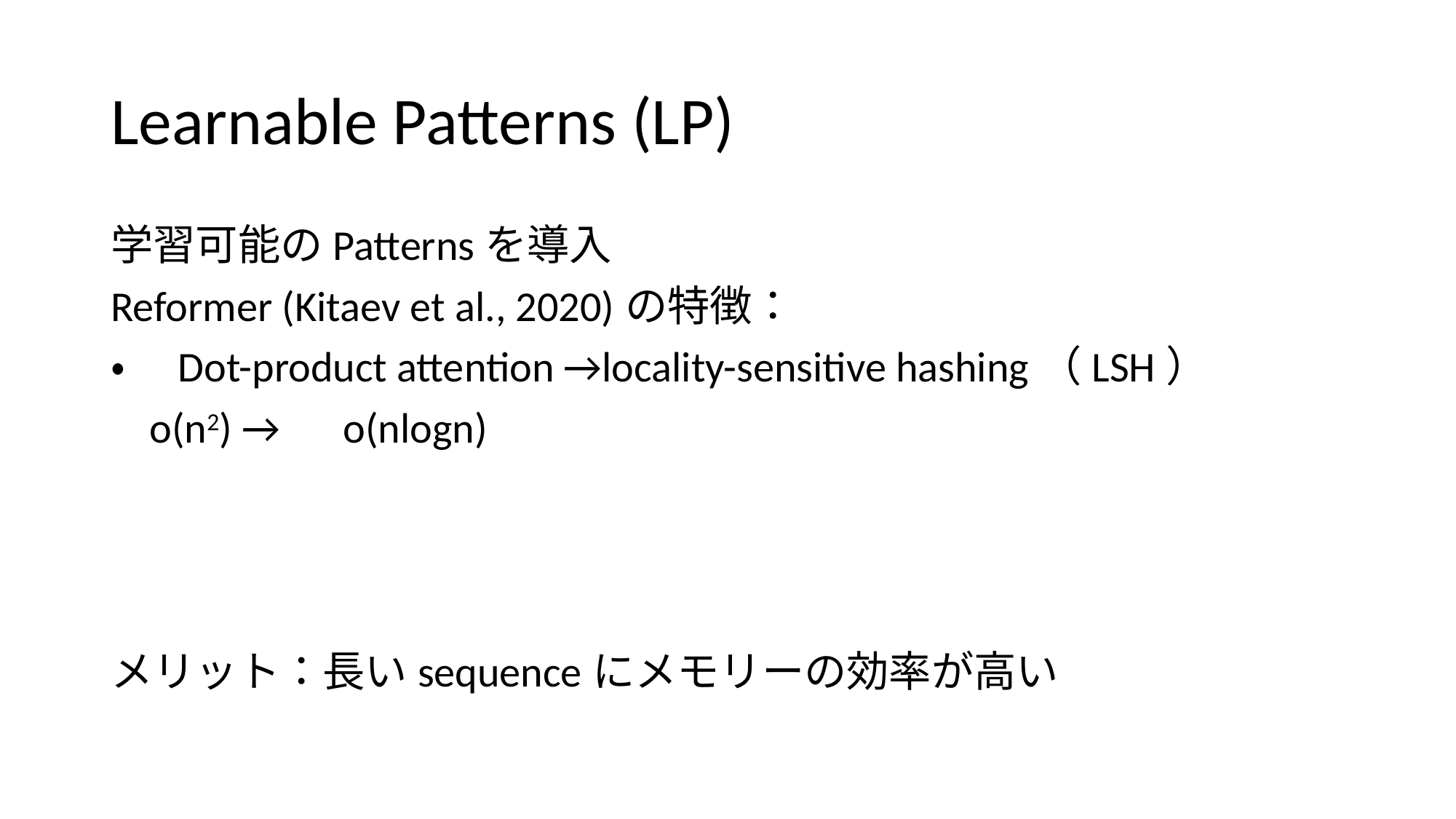

# Learnable Patterns (LP)
学習可能のPatternsを導入
Reformer (Kitaev et al., 2020)の特徴：
・　Dot-product attention →locality-sensitive hashing（LSH）
    o(n2) →　o(nlogn)

メリット：長いsequenceにメモリーの効率が高い